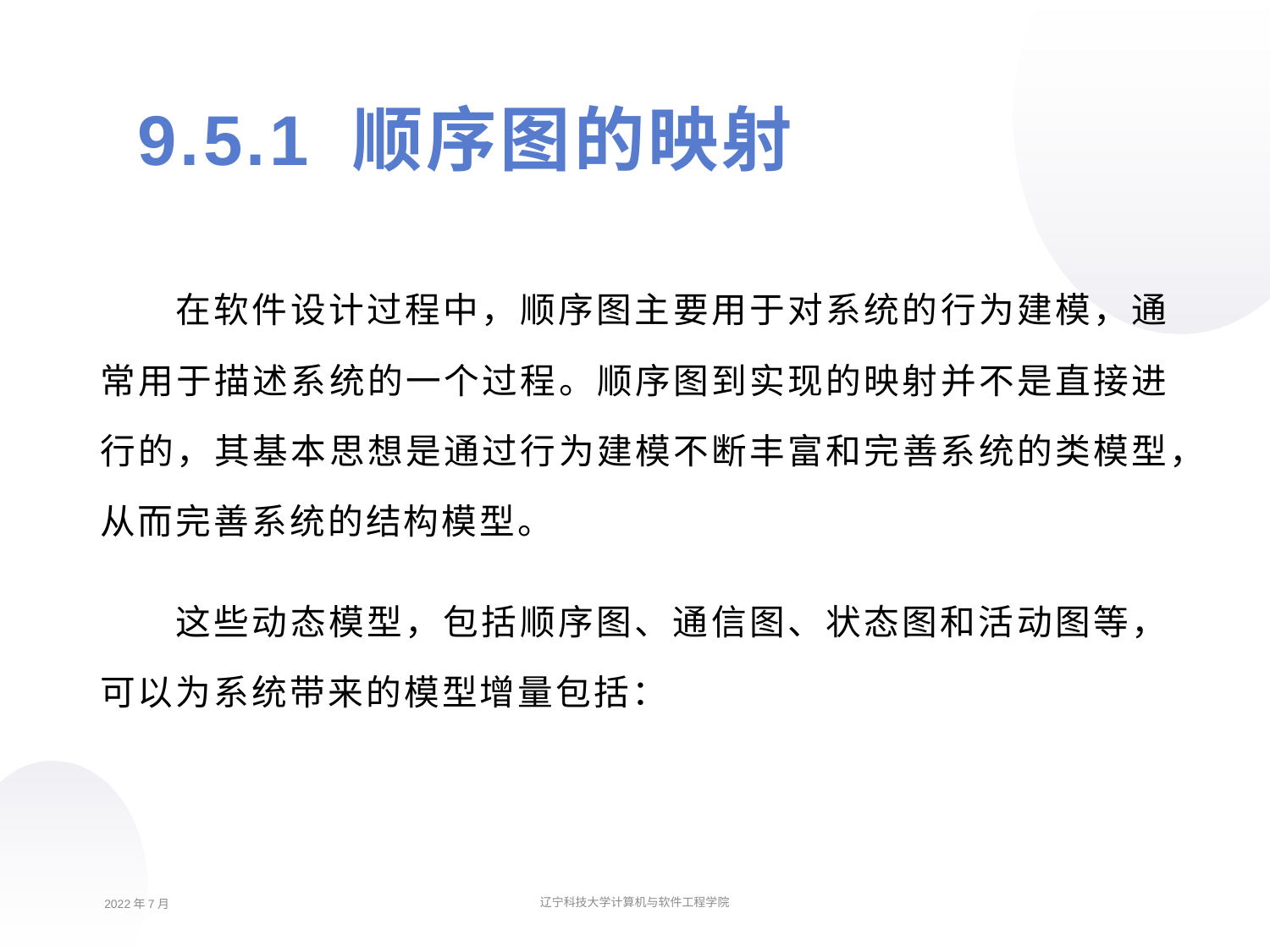

9.5.1 顺序图的映射
在软件设计过程中，顺序图主要用于对系统的行为建模，通常用于描述系统的一个过程。顺序图到实现的映射并不是直接进行的，其基本思想是通过行为建模不断丰富和完善系统的类模型，从而完善系统的结构模型。
这些动态模型，包括顺序图、通信图、状态图和活动图等，可以为系统带来的模型增量包括：

2022年7月
辽宁科技大学计算机与软件工程学院
78